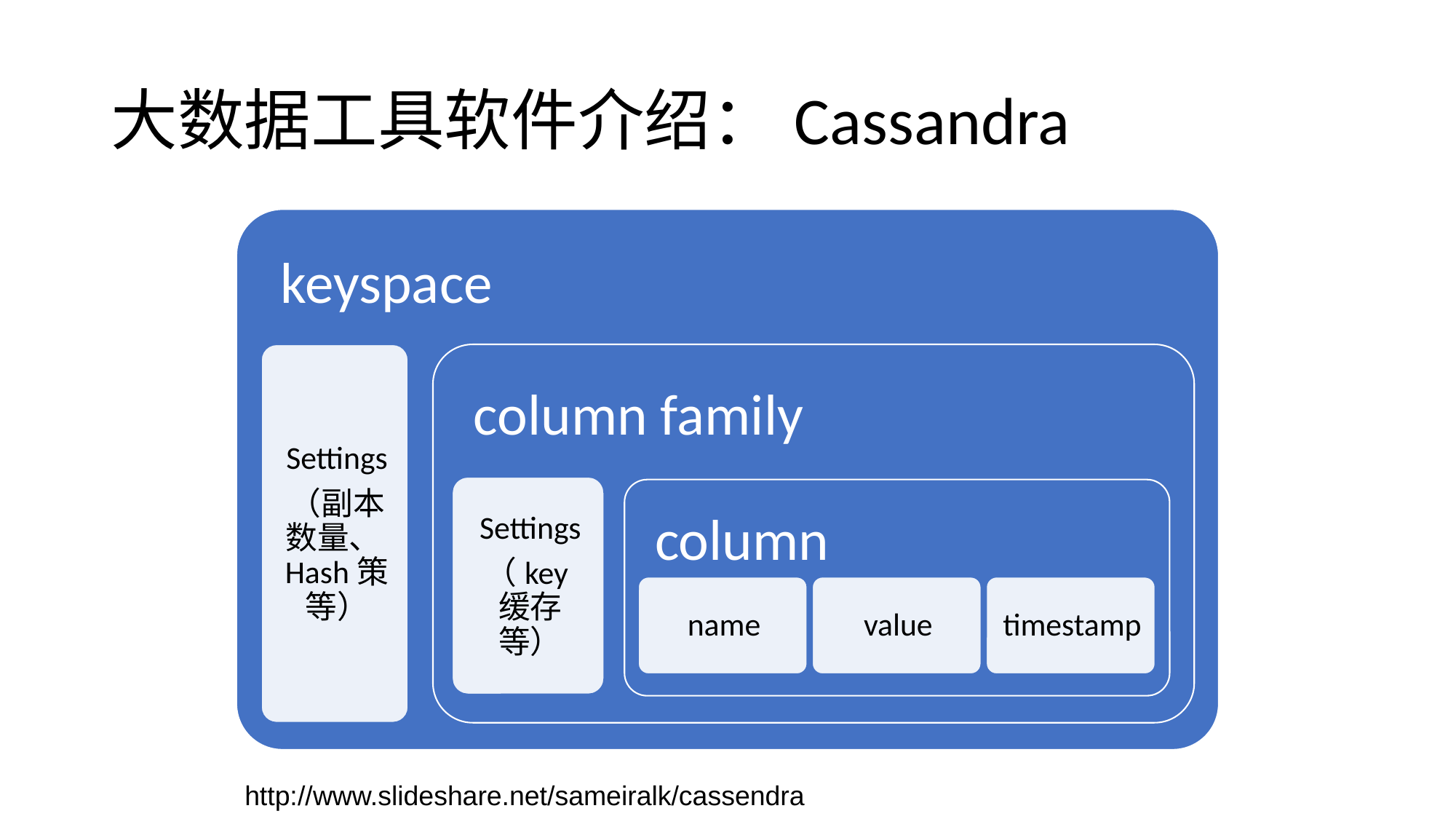

# 大数据工具软件介绍：Cassandra

keyspace
Settings
（副本数量、Hash策等）
column family
Settings
（key缓存等）
column
name
value
timestamp
http://www.slideshare.net/sameiralk/cassendra